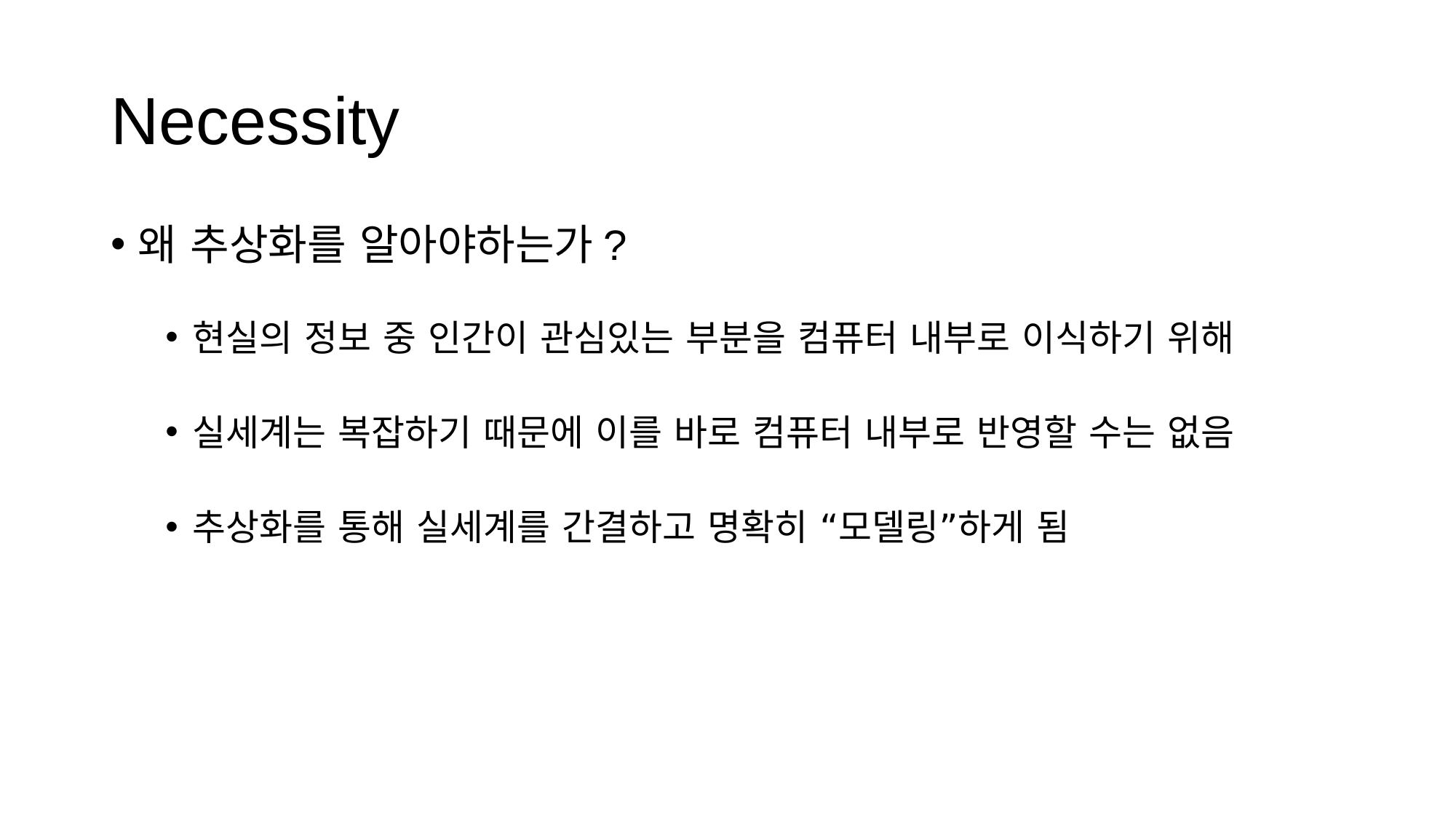

Necessity
왜 추상화를 알아야하는가?

현실의 정보 중 인간이 관심있는 부분을 컴퓨터 내부로 이식하기 위해

실세계는 복잡하기 때문에 이를 바로 컴퓨터 내부로 반영할 수는 없음

추상화를 통해 실세계를 간결하고 명확히 “모델링”하게 됨